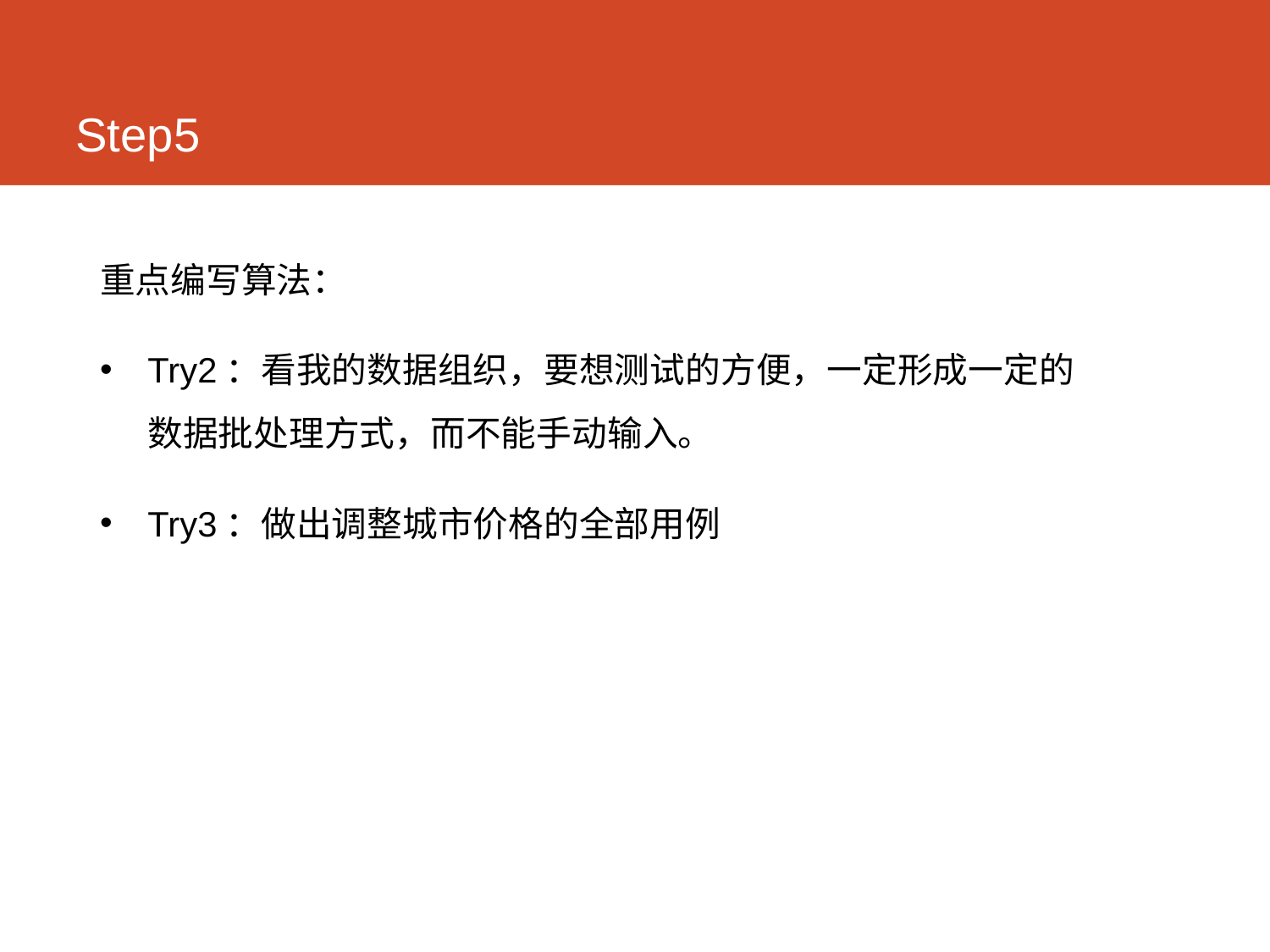

# Step5
重点编写算法：
Try2：看我的数据组织，要想测试的方便，一定形成一定的数据批处理方式，而不能手动输入。
Try3：做出调整城市价格的全部用例